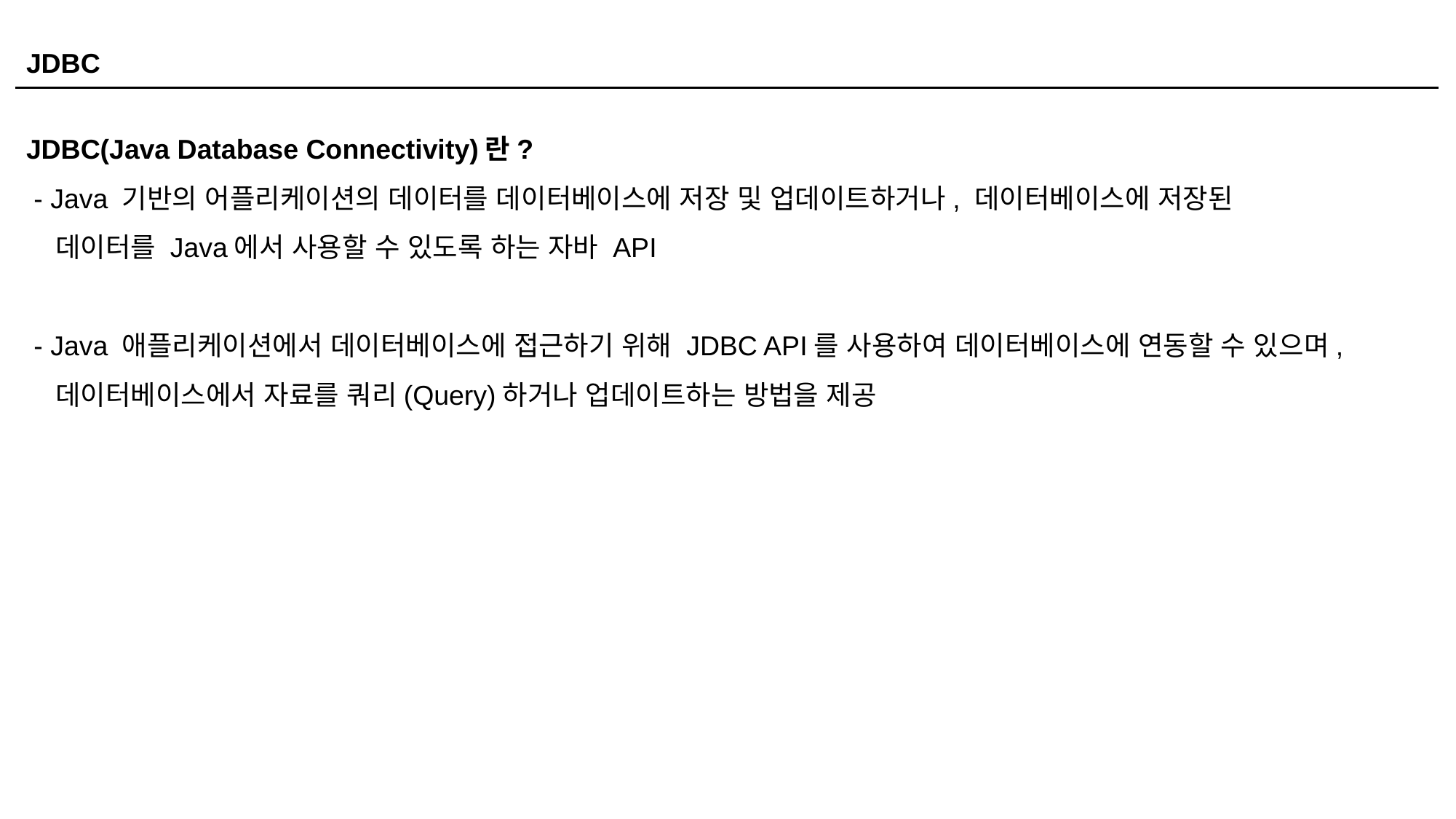

JDBC
JDBC(Java Database Connectivity)란?
 - Java 기반의 어플리케이션의 데이터를 데이터베이스에 저장 및 업데이트하거나, 데이터베이스에 저장된
   데이터를 Java에서 사용할 수 있도록 하는 자바 API

 - Java 애플리케이션에서 데이터베이스에 접근하기 위해 JDBC API를 사용하여 데이터베이스에 연동할 수 있으며,
   데이터베이스에서 자료를 쿼리(Query)하거나 업데이트하는 방법을 제공